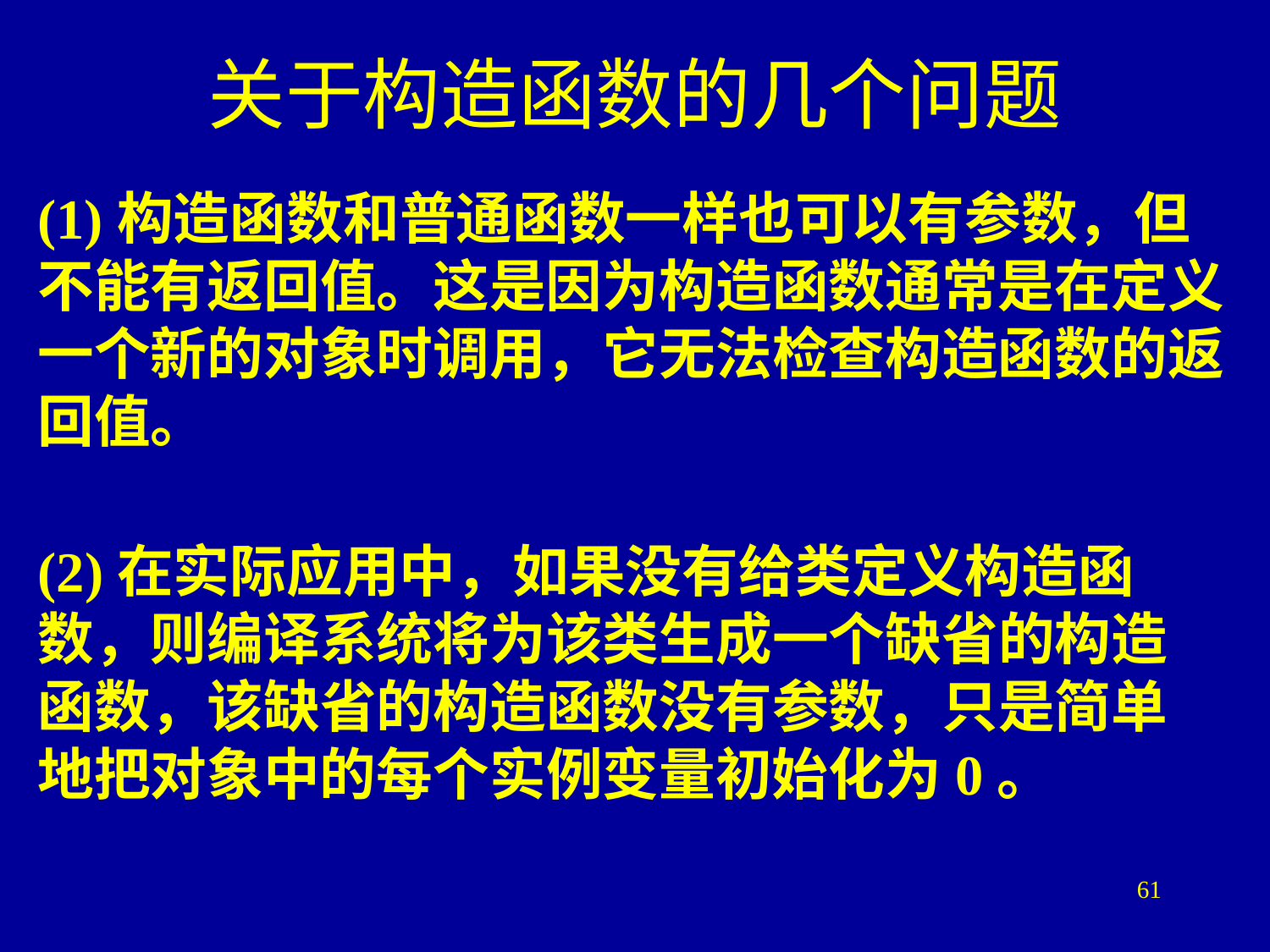

# 关于构造函数的几个问题
(1)构造函数和普通函数一样也可以有参数，但不能有返回值。这是因为构造函数通常是在定义一个新的对象时调用，它无法检查构造函数的返回值。
(2)在实际应用中，如果没有给类定义构造函数，则编译系统将为该类生成一个缺省的构造函数，该缺省的构造函数没有参数，只是简单地把对象中的每个实例变量初始化为0。
61